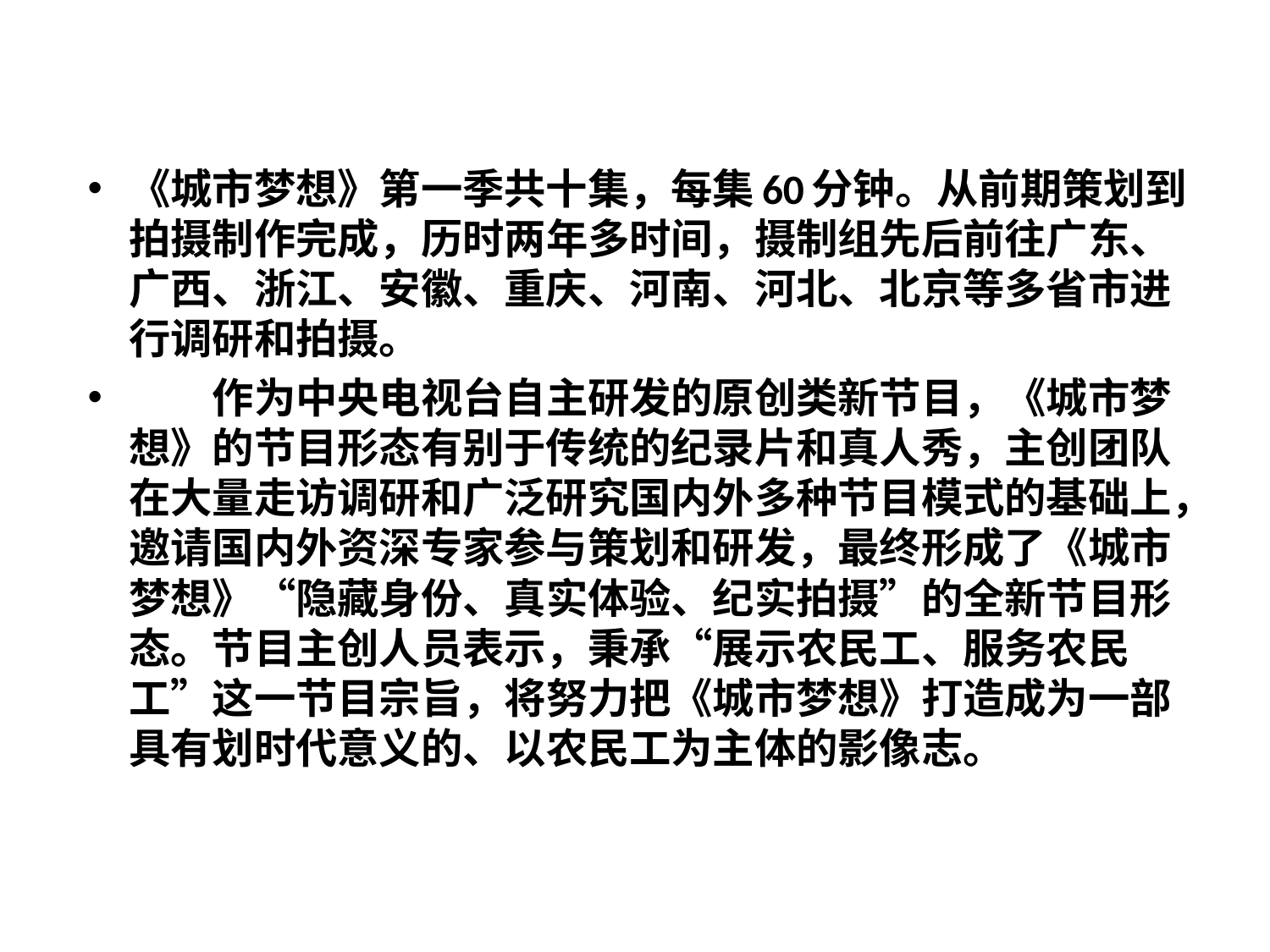

《城市梦想》第一季共十集，每集60分钟。从前期策划到拍摄制作完成，历时两年多时间，摄制组先后前往广东、广西、浙江、安徽、重庆、河南、河北、北京等多省市进行调研和拍摄。
　　作为中央电视台自主研发的原创类新节目，《城市梦想》的节目形态有别于传统的纪录片和真人秀，主创团队在大量走访调研和广泛研究国内外多种节目模式的基础上，邀请国内外资深专家参与策划和研发，最终形成了《城市梦想》“隐藏身份、真实体验、纪实拍摄”的全新节目形态。节目主创人员表示，秉承“展示农民工、服务农民工”这一节目宗旨，将努力把《城市梦想》打造成为一部具有划时代意义的、以农民工为主体的影像志。